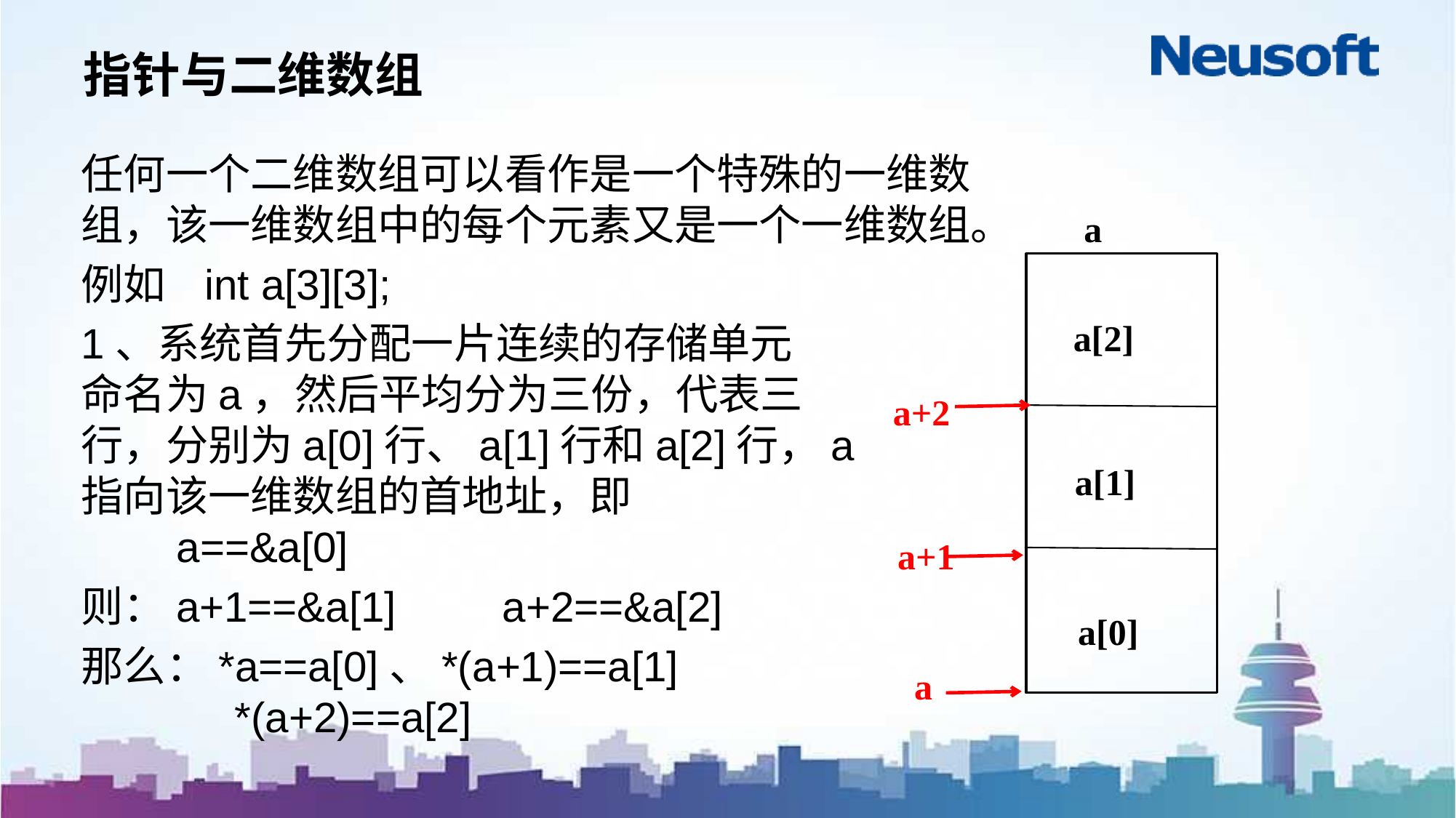

# 指针与二维数组
任何一个二维数组可以看作是一个特殊的一维数组，该一维数组中的每个元素又是一个一维数组。
例如   int a[3][3];
1、系统首先分配一片连续的存储单元
命名为a，然后平均分为三份，代表三
行，分别为a[0]行、a[1]行和a[2]行，a
指向该一维数组的首地址，即
         a==&a[0]
则：a+1==&a[1]         a+2==&a[2]
那么：*a==a[0]、*(a+1)==a[1]
             *(a+2)==a[2]

a

a[2]
a+2
a[1]
a+1
a[0]
a